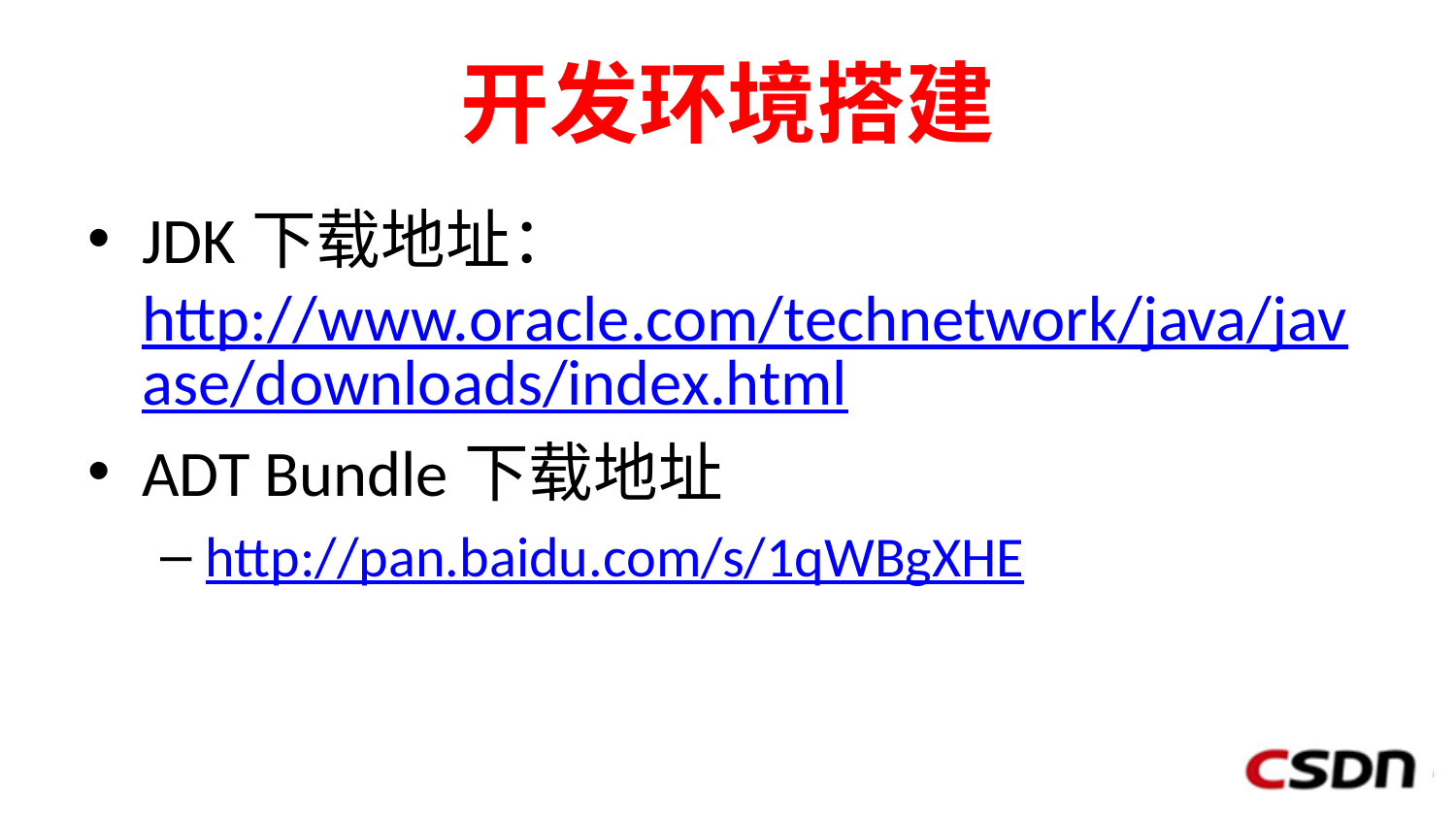

# 开发环境搭建
JDK下载地址： http://www.oracle.com/technetwork/java/javase/downloads/index.html
ADT Bundle下载地址
http://pan.baidu.com/s/1qWBgXHE